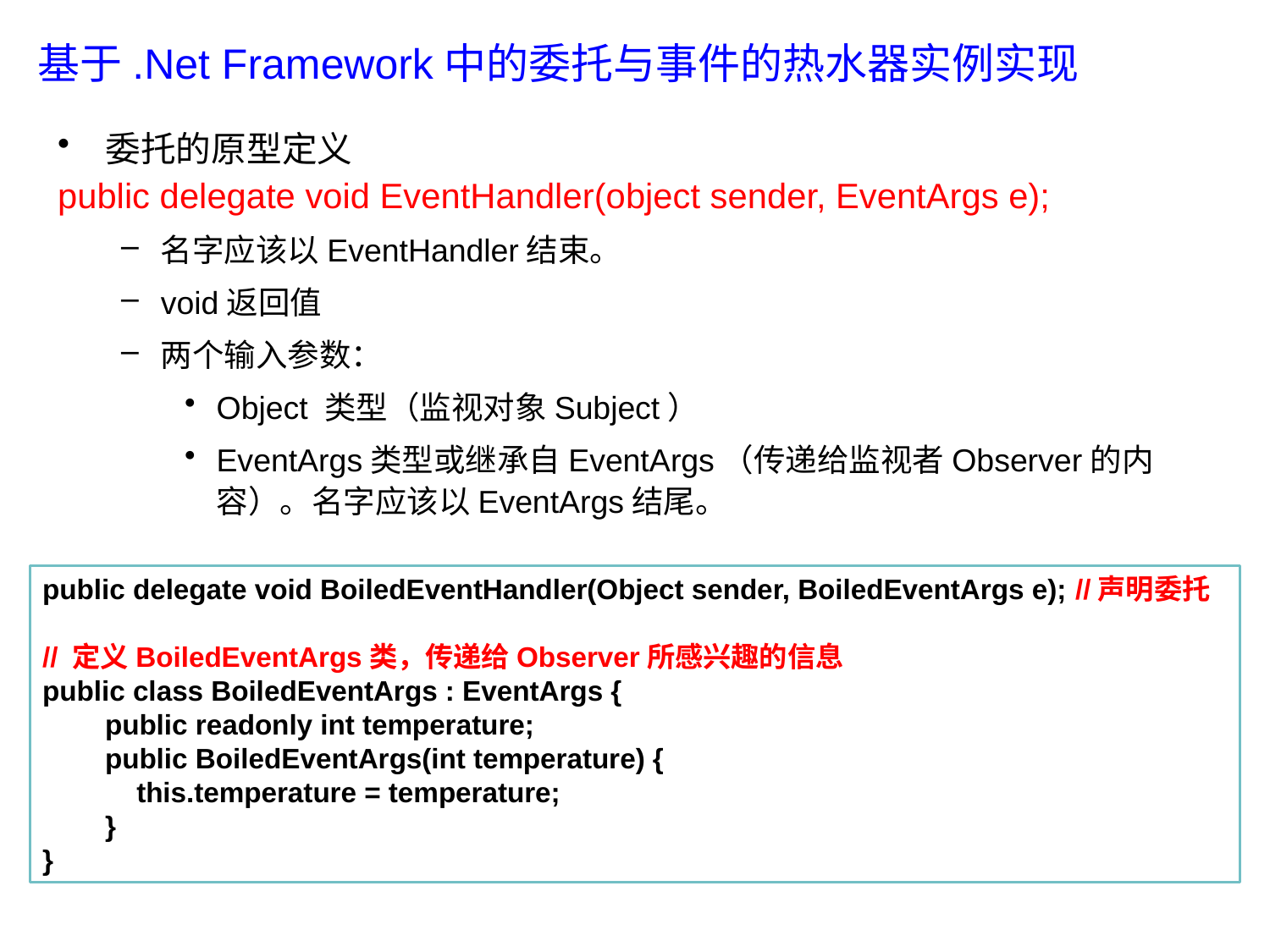

# 基于.Net Framework中的委托与事件的热水器实例实现
委托的原型定义
public delegate void EventHandler(object sender, EventArgs e);
名字应该以EventHandler结束。
void返回值
两个输入参数：
Object 类型（监视对象Subject）
EventArgs类型或继承自EventArgs（传递给监视者Observer的内容）。名字应该以EventArgs结尾。
public delegate void BoiledEventHandler(Object sender, BoiledEventArgs e); //声明委托

// 定义BoiledEventArgs类，传递给Observer所感兴趣的信息
public class BoiledEventArgs : EventArgs {
        public readonly int temperature;
        public BoiledEventArgs(int temperature) {
            this.temperature = temperature;
        }
}